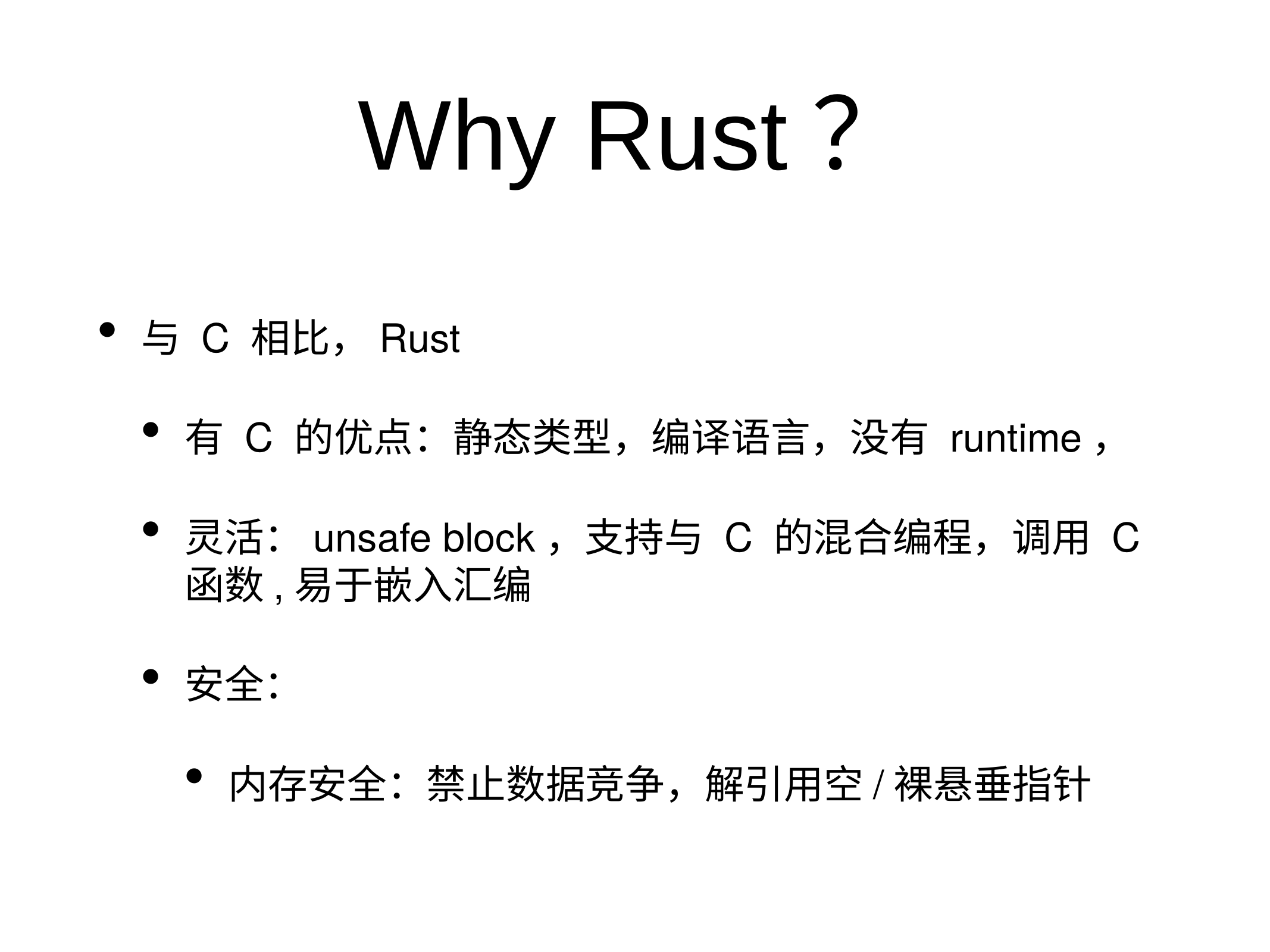

# Why Rust？
与 C 相比，Rust
有 C 的优点：静态类型，编译语言，没有 runtime，
灵活：unsafe block，支持与 C 的混合编程，调用 C 函数,易于嵌入汇编
安全：
内存安全：禁止数据竞争，解引用空/裸悬垂指针
3